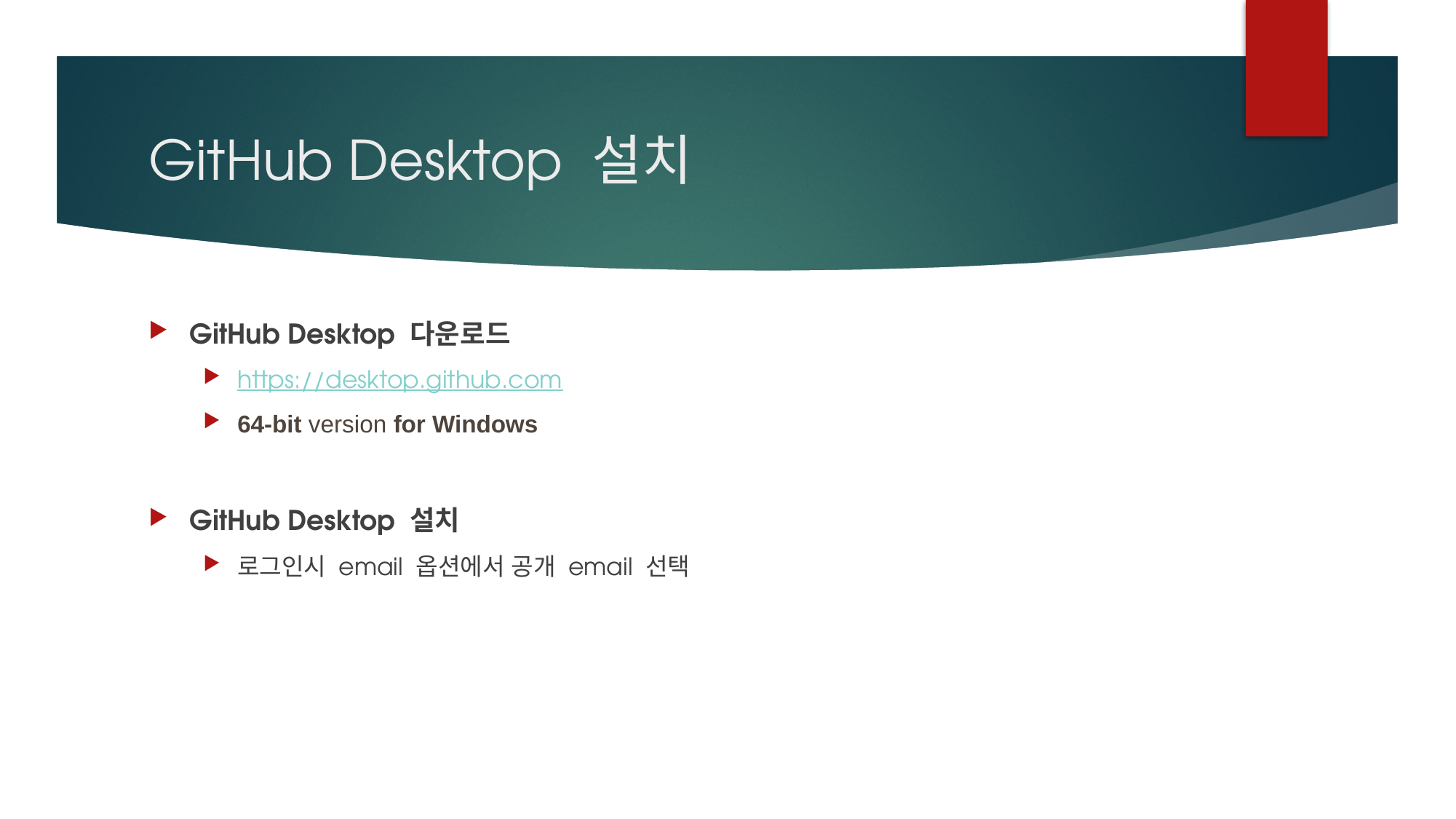

# GitHub Desktop 설치
GitHub Desktop 다운로드
https://desktop.github.com
64-bit version for Windows

GitHub Desktop 설치
로그인시 email 옵션에서 공개 email 선택